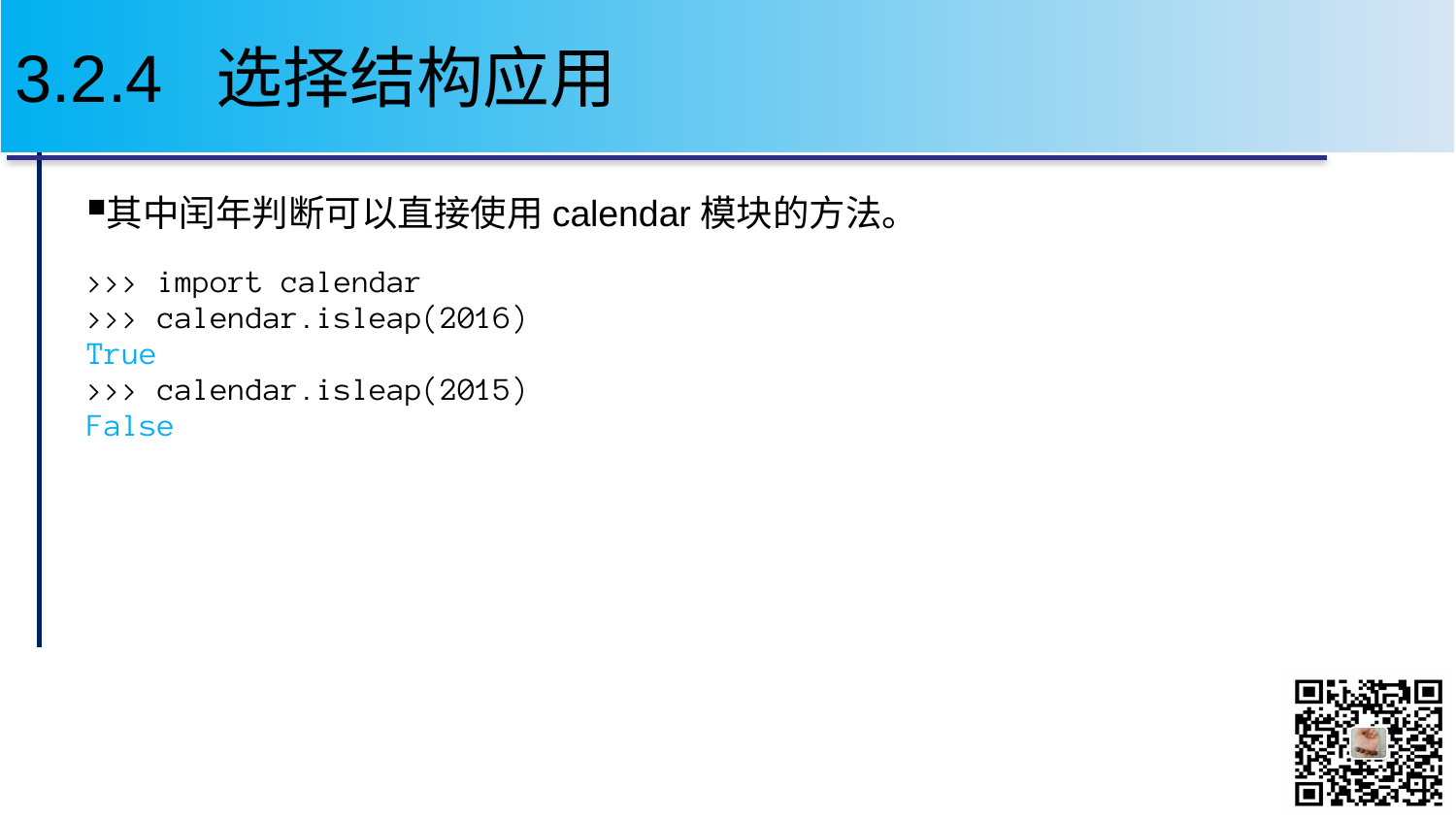

# 3.2.4  选择结构应用
其中闰年判断可以直接使用calendar模块的方法。

>>> import calendar
>>> calendar.isleap(2016)
True
>>> calendar.isleap(2015)
False